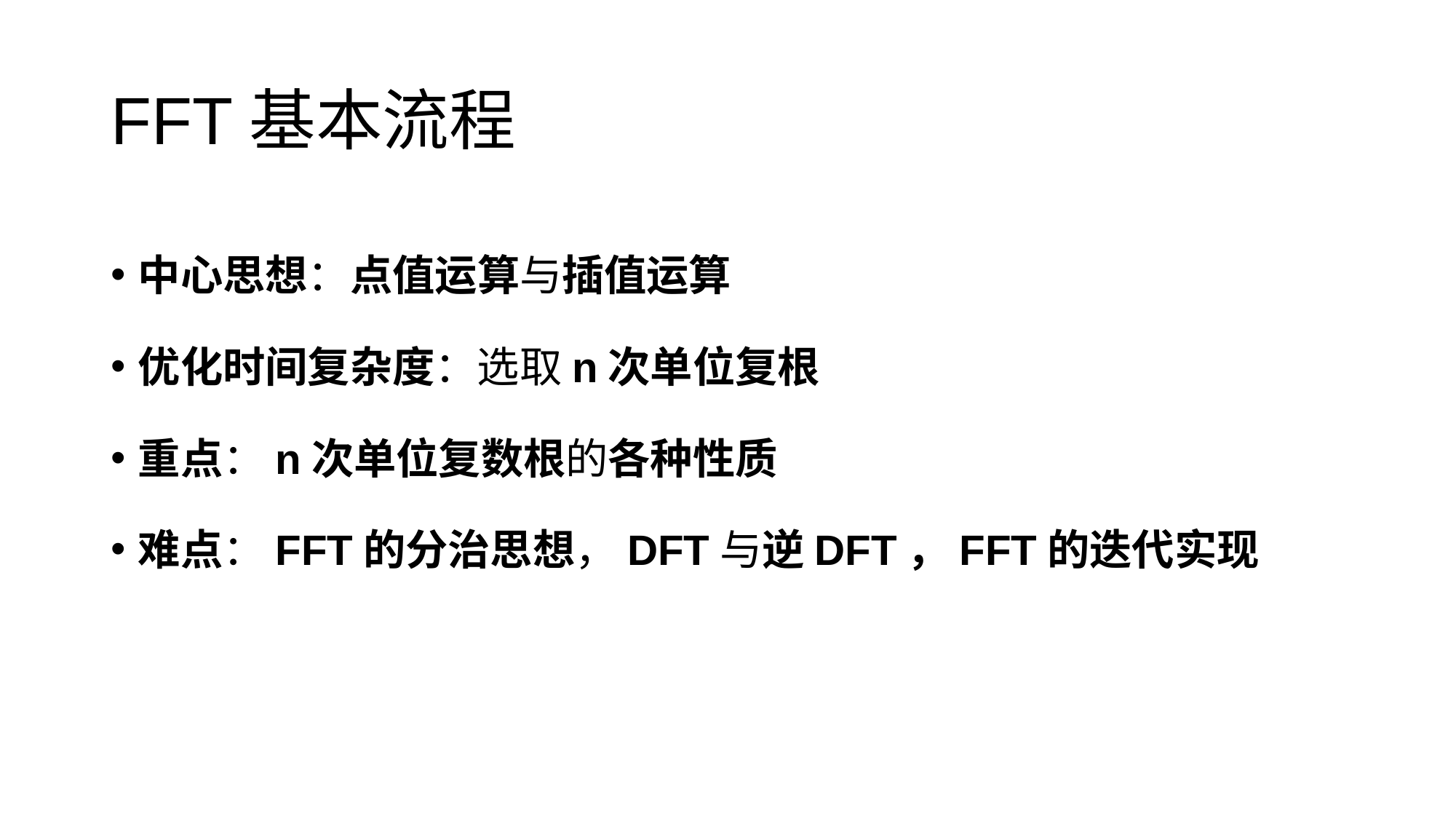

# FFT基本流程
中心思想：点值运算与插值运算
优化时间复杂度：选取n次单位复根
重点：n次单位复数根的各种性质
难点：FFT的分治思想，DFT与逆DFT，FFT的迭代实现